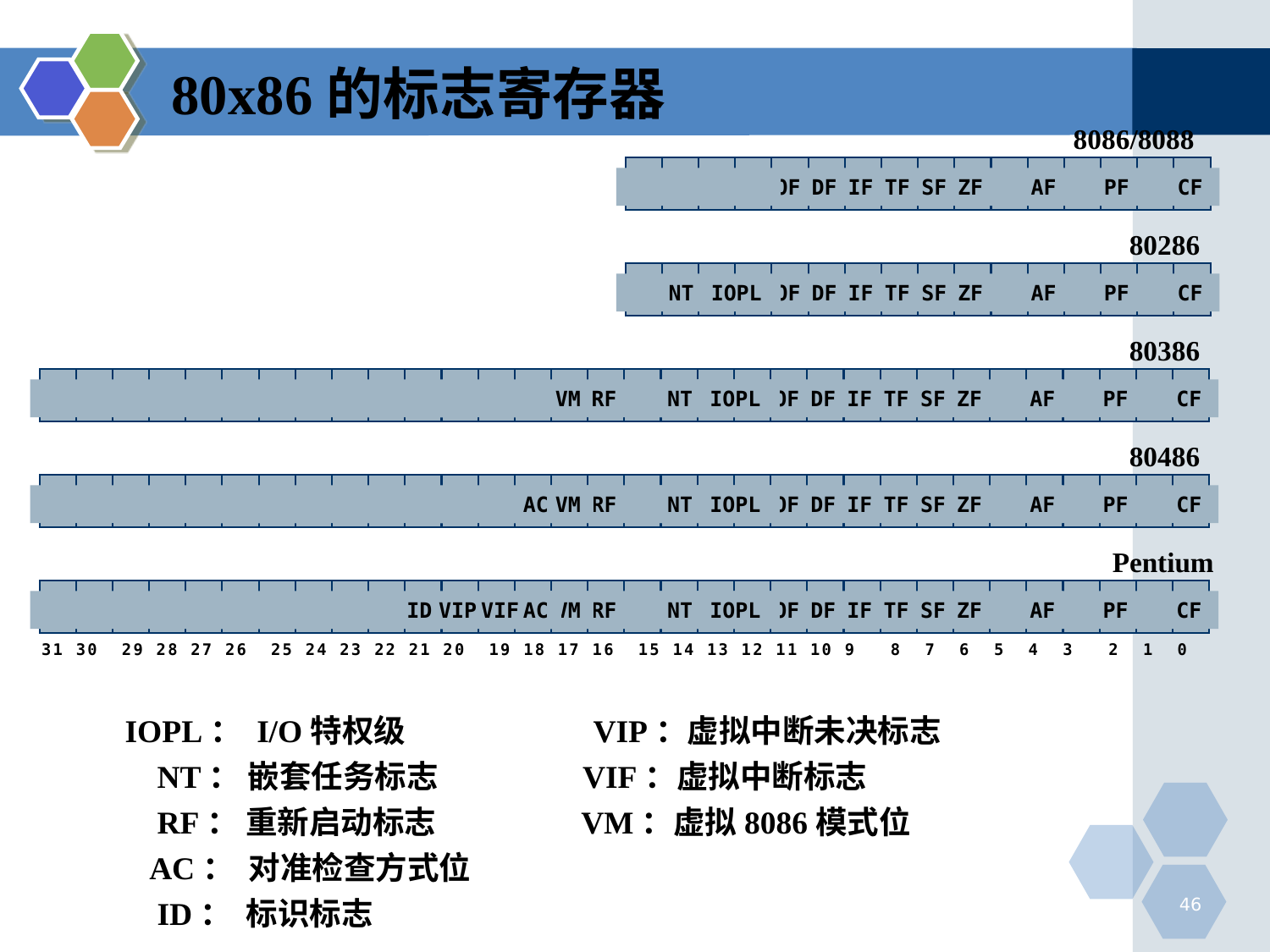

# 80x86的标志寄存器
8086/8088

OF

DF

IF

TF

SF

ZF

AF

PF

CF

 80286

OF

DF

IF

TF

SF

ZF

AF

PF

CF
NT
IOPL
 80386

RF

OF

DF

IF

TF

SF

ZF

AF

PF

CF
NT
IOPL
VM
 80486

RF

OF

DF

IF

TF

SF

ZF

AF

PF

CF
NT
IOPL
VM
AC
Pentium

RF

OF

DF

IF

TF

SF

ZF

AF

PF

CF
NT
IOPL
VM
AC
ID
VIP
VIF
31 30  29 28 27 26  25 24 23 22 21 20  19 18 17 16  15 14 13 12 11 10 9   8  7  6  5  4  3   2  1  0
IOPL： I/O特权级                         VIP：虚拟中断未决标志
    NT： 嵌套任务标志                   VIF：虚拟中断标志
    RF： 重新启动标志                   VM：虚拟8086模式位
   AC：  对准检查方式位
    ID：  标识标志
46